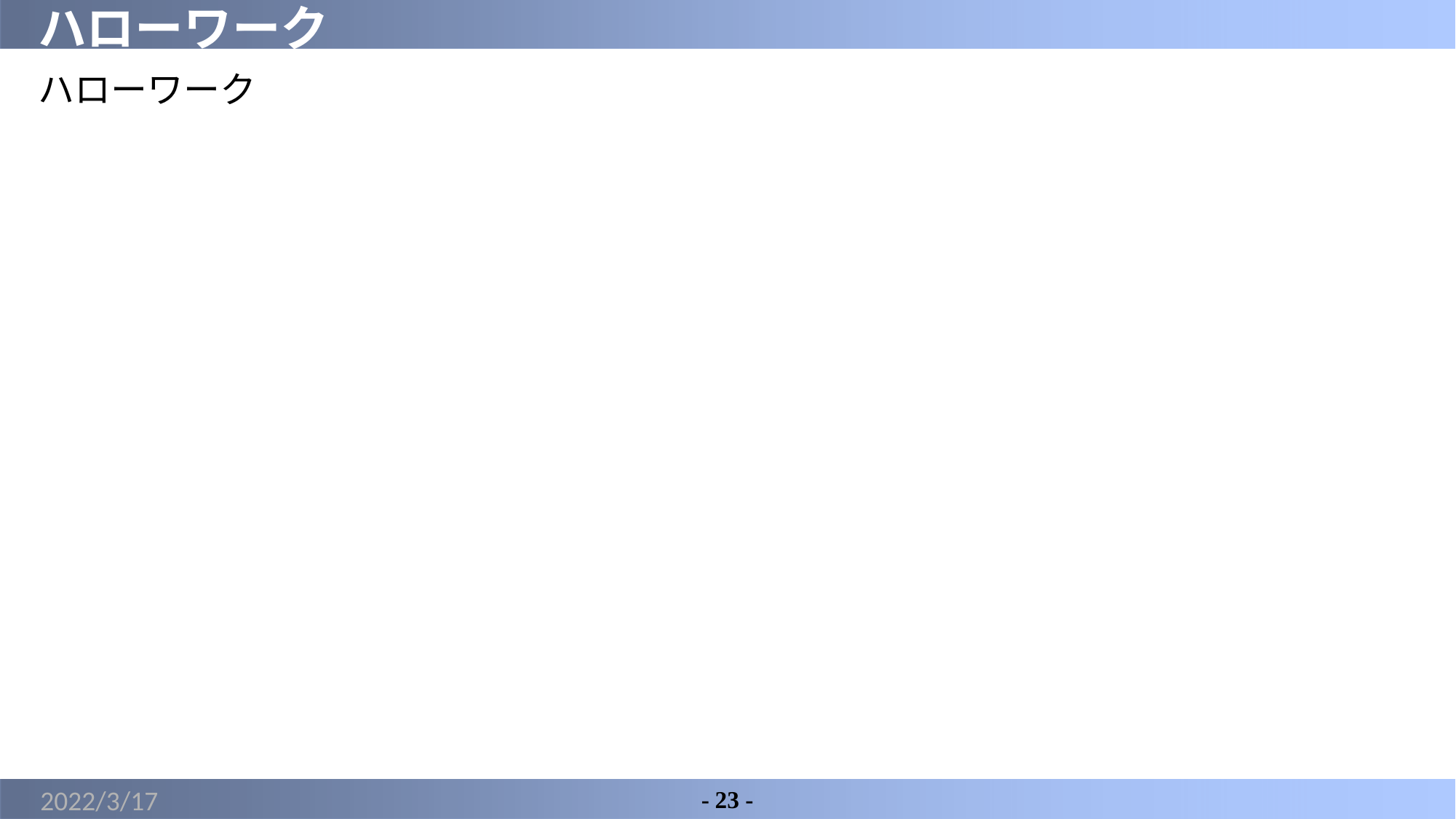

# ハローワーク
ハローワーク
2022/3/17
- 23 -